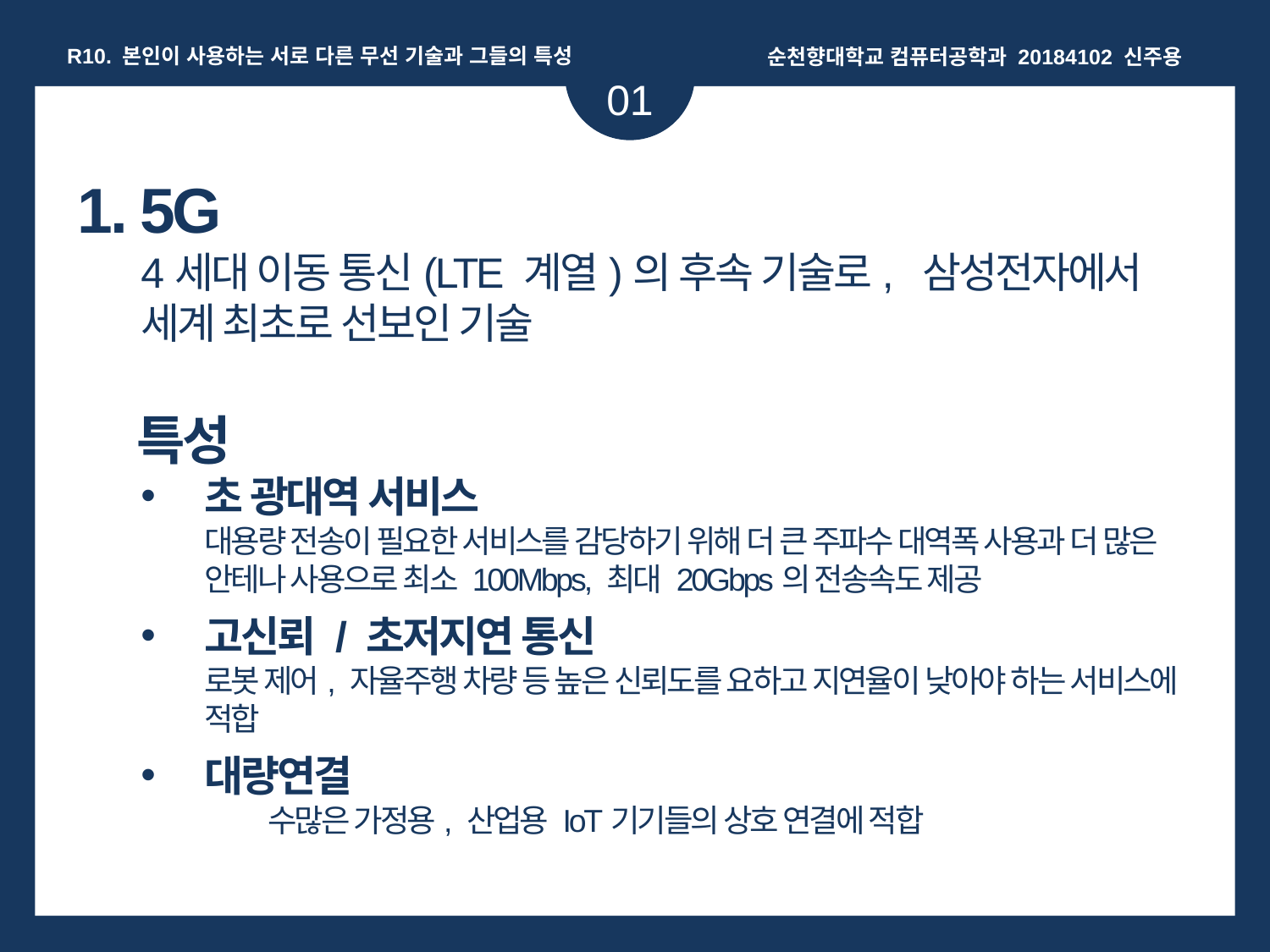

R10. 본인이 사용하는 서로 다른 무선 기술과 그들의 특성
순천향대학교 컴퓨터공학과 20184102 신주용
01

1. 5G
4세대 이동 통신(LTE 계열)의 후속 기술로,  삼성전자에서 세계 최초로 선보인 기술

    특성
초 광대역 서비스
대용량 전송이 필요한 서비스를 감당하기 위해 더 큰 주파수 대역폭 사용과 더 많은 안테나 사용으로 최소 100Mbps, 최대 20Gbps의 전송속도 제공

고신뢰 / 초저지연 통신
로봇 제어, 자율주행 차량 등 높은 신뢰도를 요하고 지연율이 낮아야 하는 서비스에 적합

대량연결
	수많은 가정용, 산업용 IoT기기들의 상호 연결에 적합